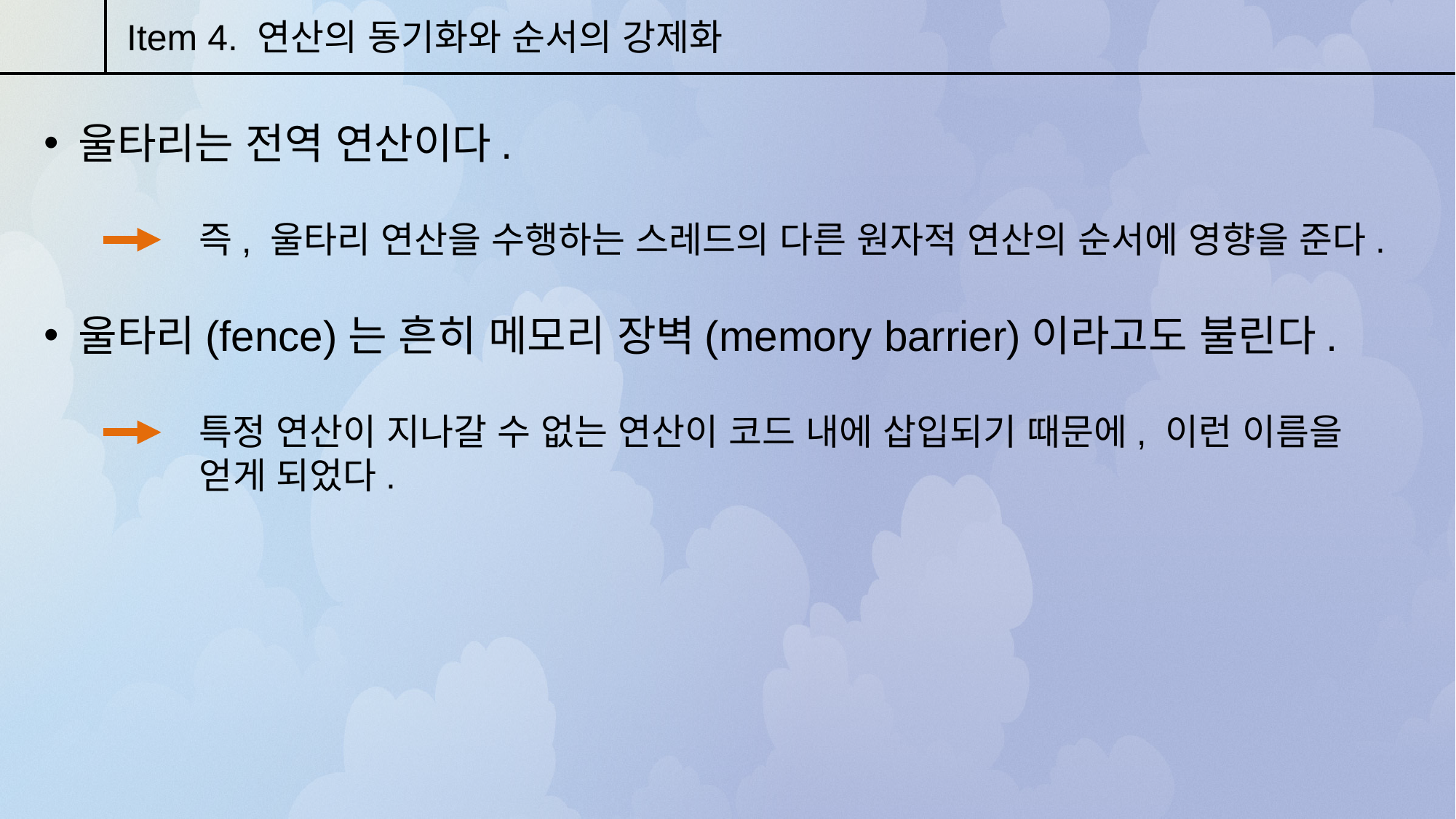

Item 4. 연산의 동기화와 순서의 강제화
울타리는 전역 연산이다.
즉, 울타리 연산을 수행하는 스레드의 다른 원자적 연산의 순서에 영향을 준다.
울타리(fence)는 흔히 메모리 장벽(memory barrier)이라고도 불린다.
특정 연산이 지나갈 수 없는 연산이 코드 내에 삽입되기 때문에, 이런 이름을 얻게 되었다.